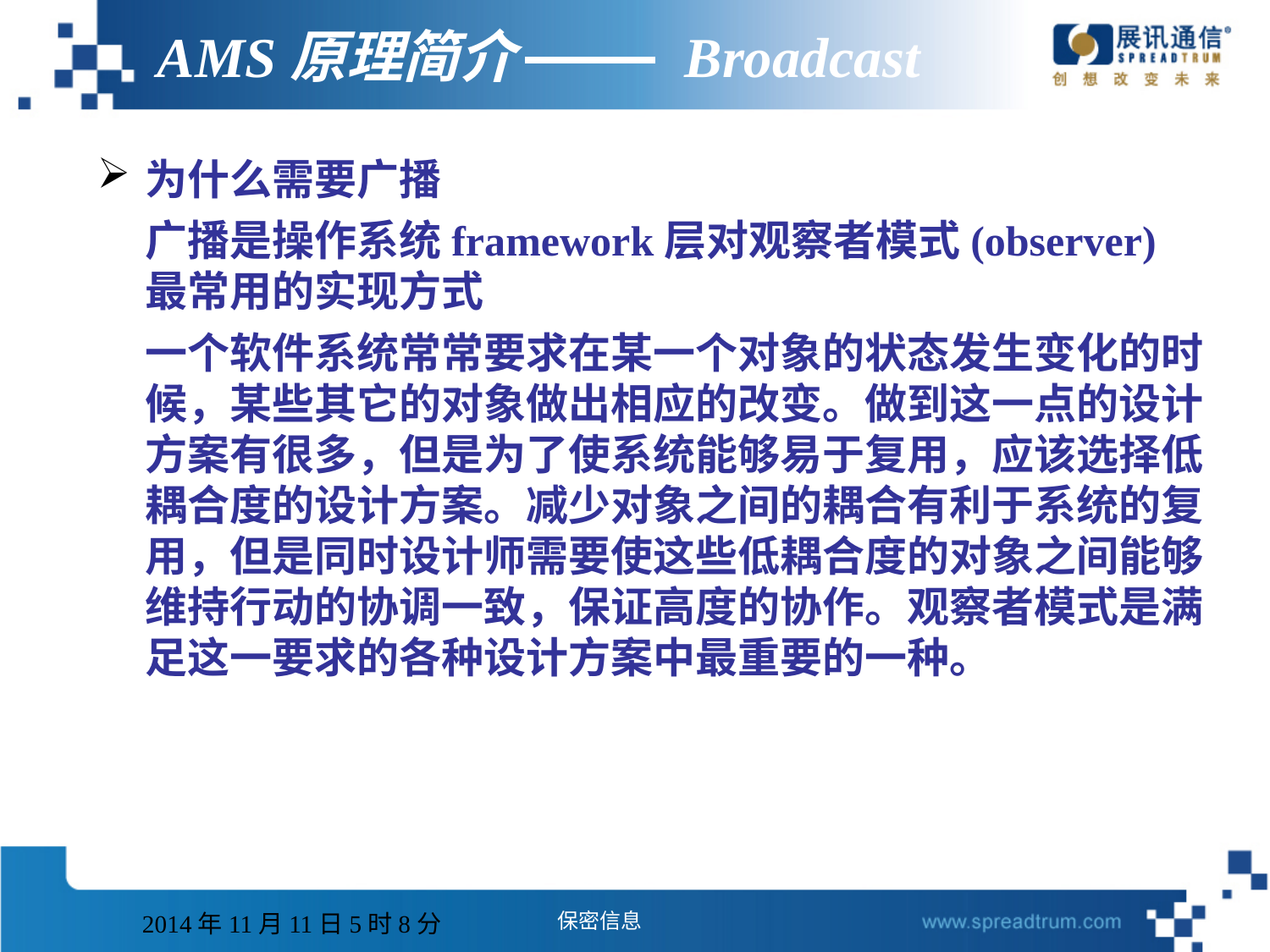

# AMS原理简介            Broadcast
为什么需要广播
	广播是操作系统framework层对观察者模式(observer)最常用的实现方式
	一个软件系统常常要求在某一个对象的状态发生变化的时候，某些其它的对象做出相应的改变。做到这一点的设计方案有很多，但是为了使系统能够易于复用，应该选择低耦合度的设计方案。减少对象之间的耦合有利于系统的复用，但是同时设计师需要使这些低耦合度的对象之间能够维持行动的协调一致，保证高度的协作。观察者模式是满足这一要求的各种设计方案中最重要的一种。

2014年11月11日5时8分